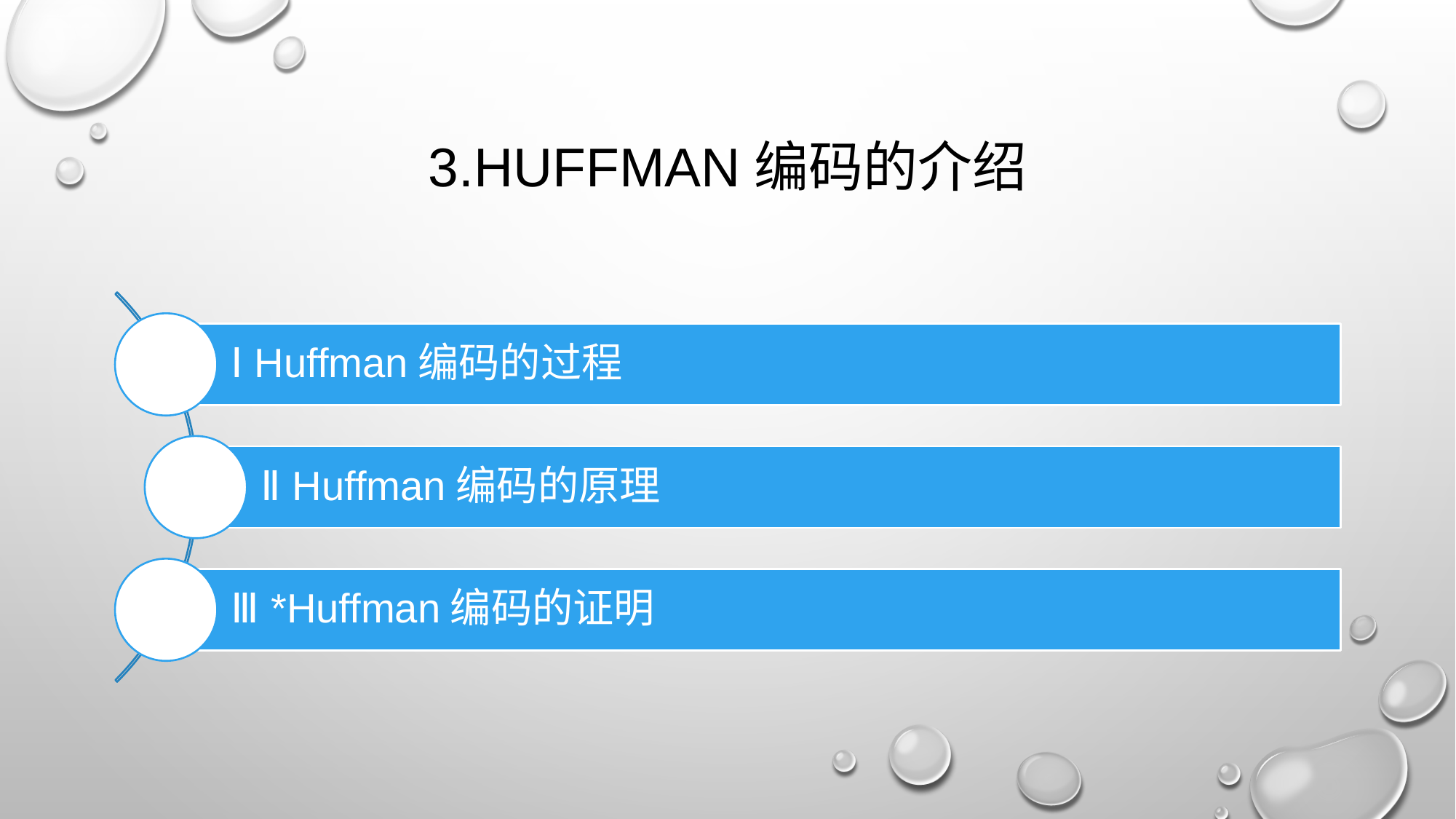

# 3.Huffman编码的介绍
Ⅰ Huffman编码的过程
Ⅱ Huffman编码的原理
Ⅲ *Huffman编码的证明